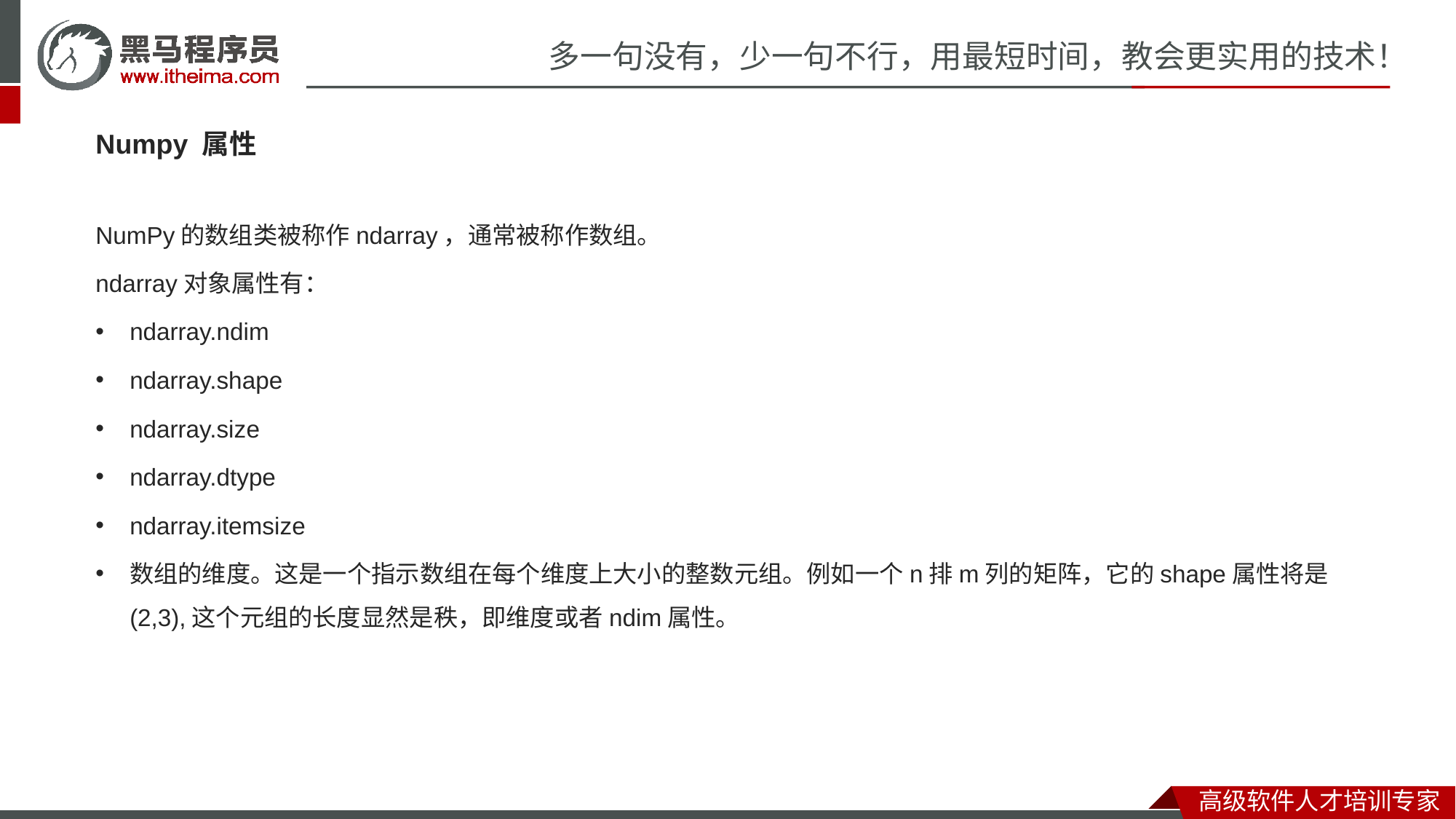

Numpy 属性
NumPy的数组类被称作ndarray，通常被称作数组。
ndarray对象属性有：
ndarray.ndim
ndarray.shape
ndarray.size
ndarray.dtype
ndarray.itemsize
数组的维度。这是一个指示数组在每个维度上大小的整数元组。例如一个n排m列的矩阵，它的shape属性将是(2,3),这个元组的长度显然是秩，即维度或者ndim属性。